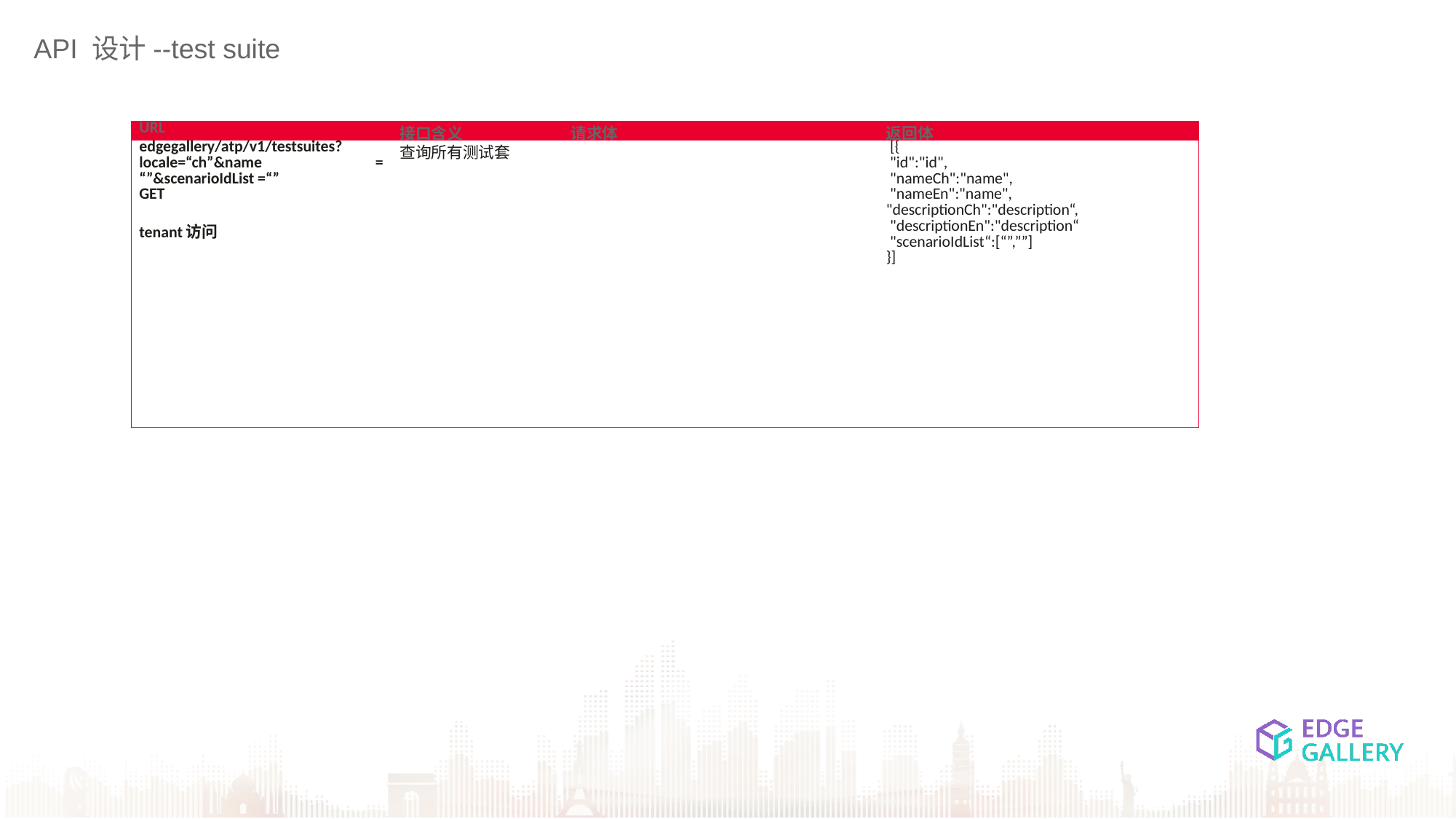

API 设计--test suite
| URL | 接口含义 | 请求体 | 返回体 |
| --- | --- | --- | --- |
| edgegallery/atp/v1/testsuites?locale=“ch”&name = “”&scenarioIdList =“” GET tenant访问 | 查询所有测试套 |  | [{ "id":"id", "nameCh":"name", "nameEn":"name", "descriptionCh":"description“, "descriptionEn":"description“ "scenarioIdList“:[“”,””] }] |